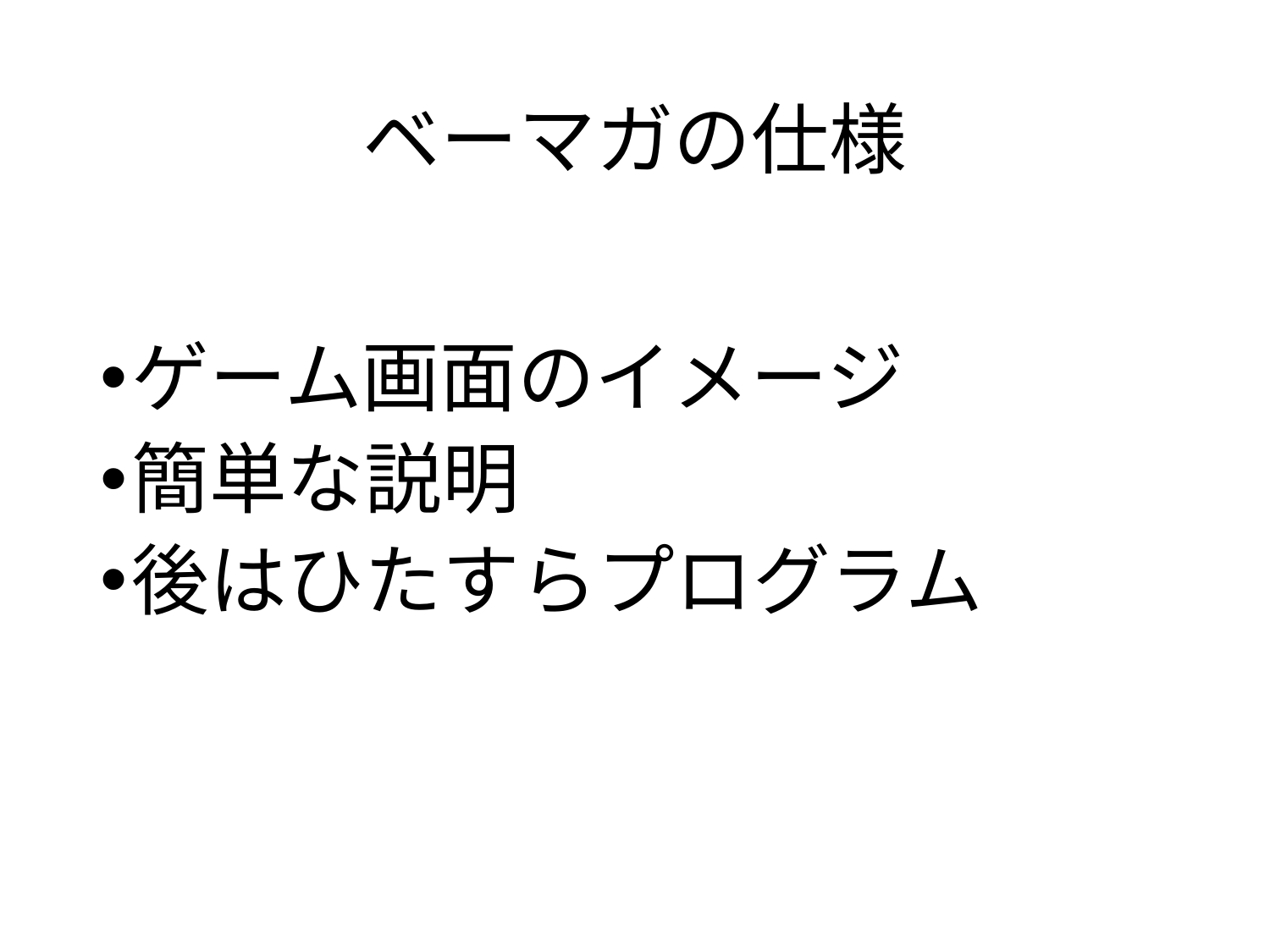

# ベーマガの仕様
ゲーム画面のイメージ
簡単な説明
後はひたすらプログラム